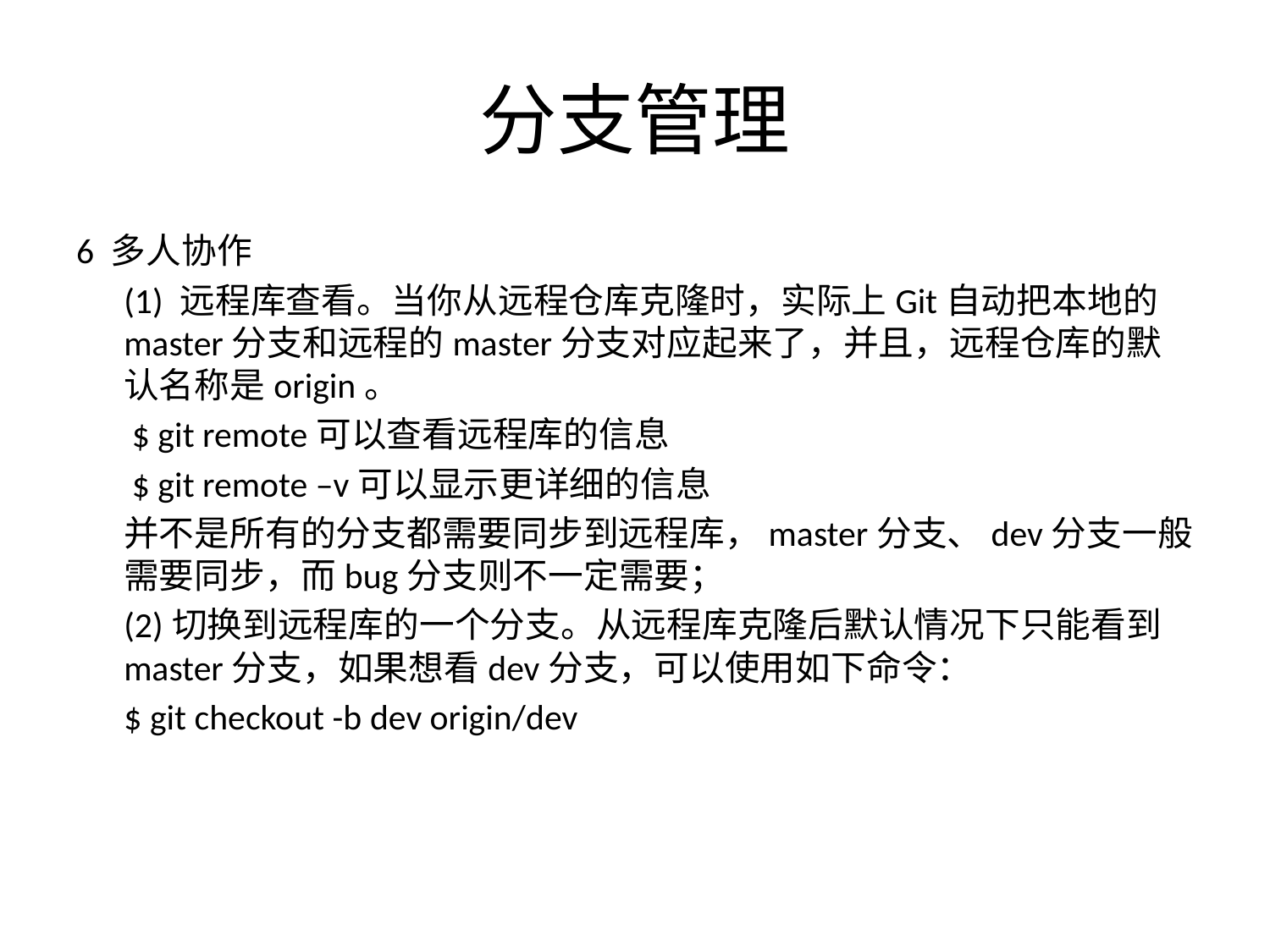

# 分支管理
6 多人协作
 	(1) 远程库查看。当你从远程仓库克隆时，实际上Git自动把本地的master分支和远程的master分支对应起来了，并且，远程仓库的默认名称是origin。
	 $ git remote可以查看远程库的信息
	 $ git remote –v可以显示更详细的信息
	并不是所有的分支都需要同步到远程库，master分支、dev分支一般需要同步，而bug分支则不一定需要；
	(2)切换到远程库的一个分支。从远程库克隆后默认情况下只能看到master分支，如果想看dev分支，可以使用如下命令：
	$ git checkout -b dev origin/dev